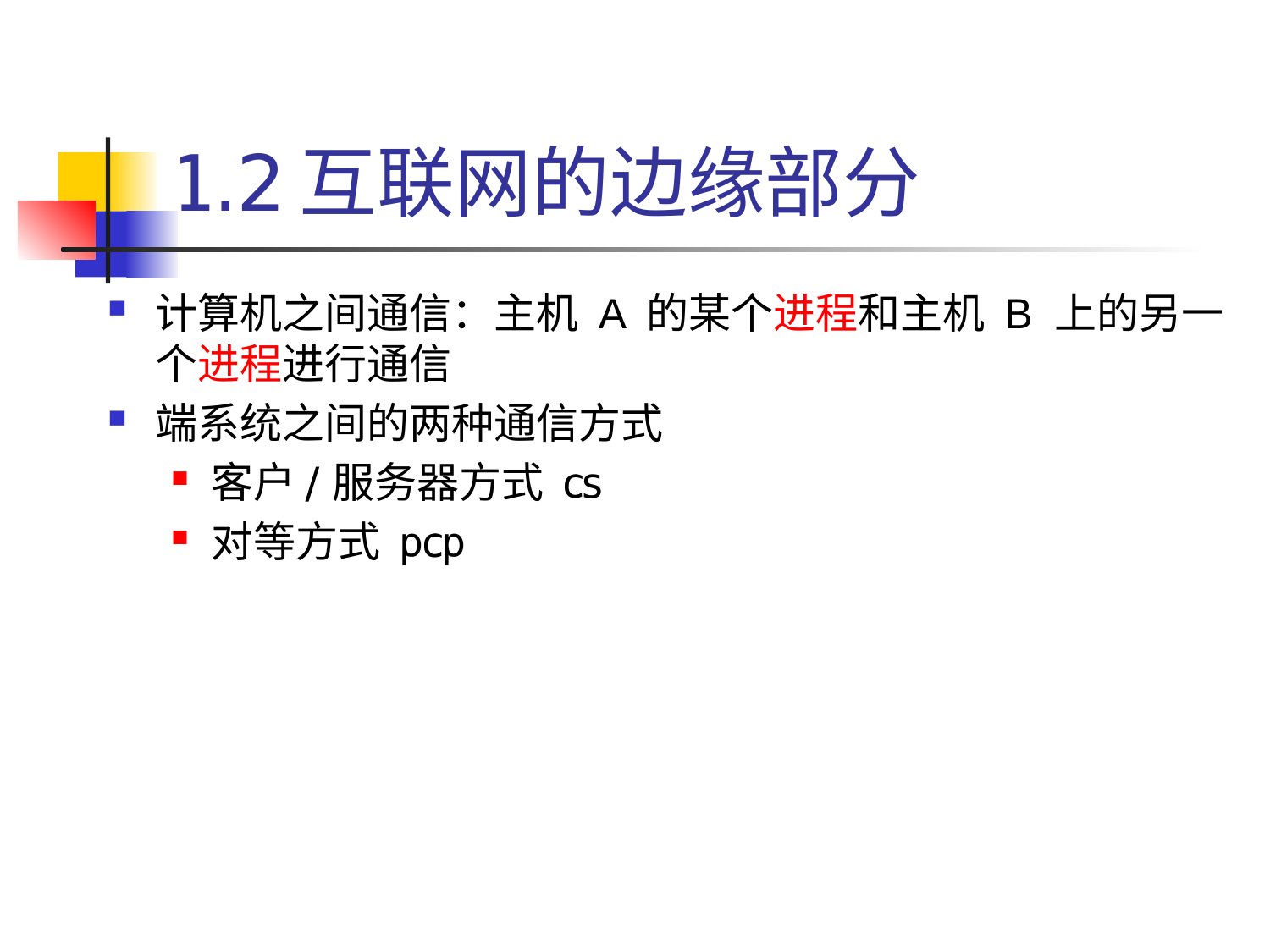

# 1.2互联网的边缘部分
计算机之间通信：主机 A 的某个进程和主机 B 上的另一个进程进行通信端系统之间的两种通信方式
端系统之间的两种通信方式
客户/服务器方式 cs
对等方式 pcp